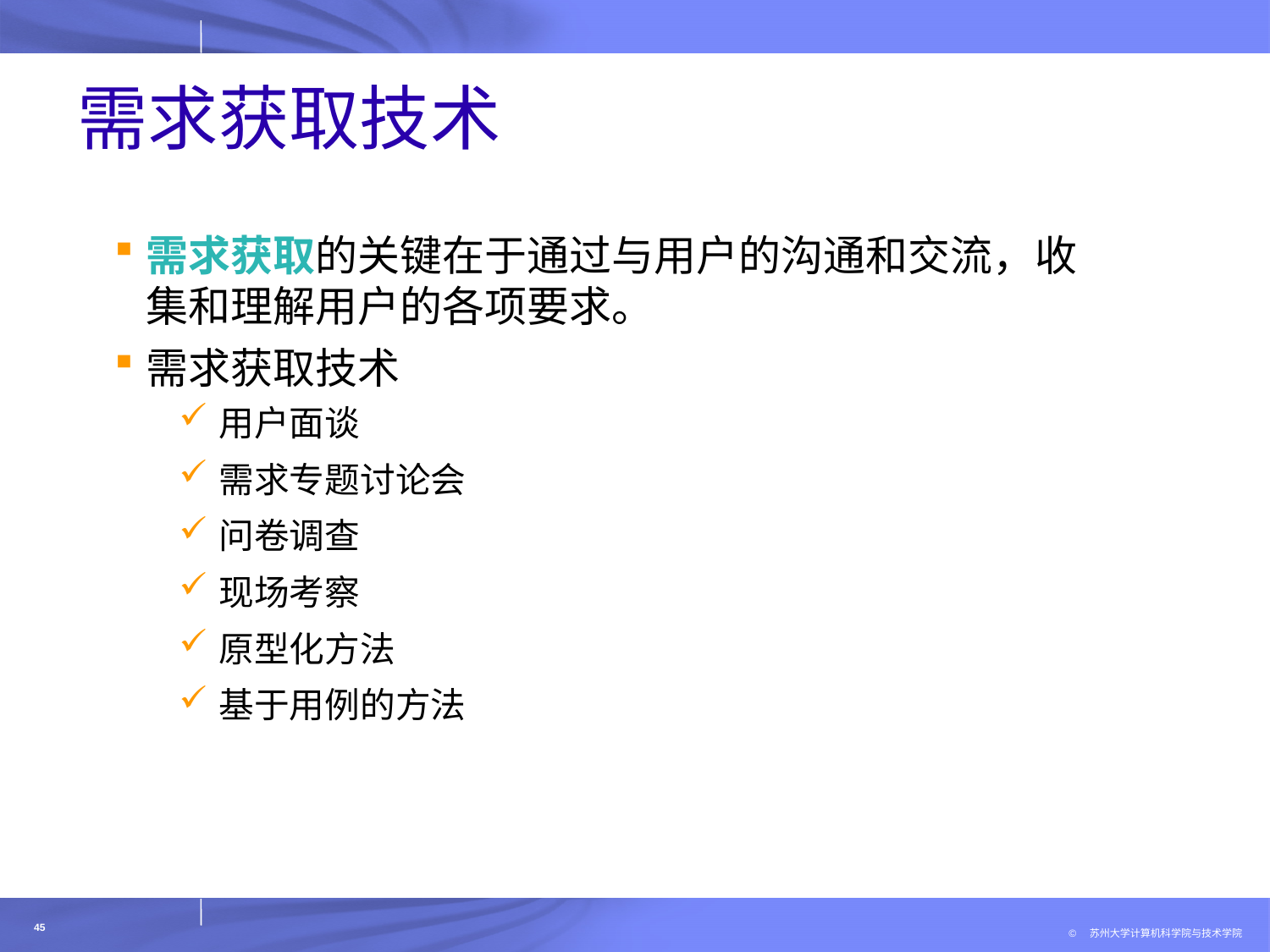

# 需求获取技术
需求获取的关键在于通过与用户的沟通和交流，收集和理解用户的各项要求。
需求获取技术
用户面谈
需求专题讨论会
问卷调查
现场考察
原型化方法
基于用例的方法

45